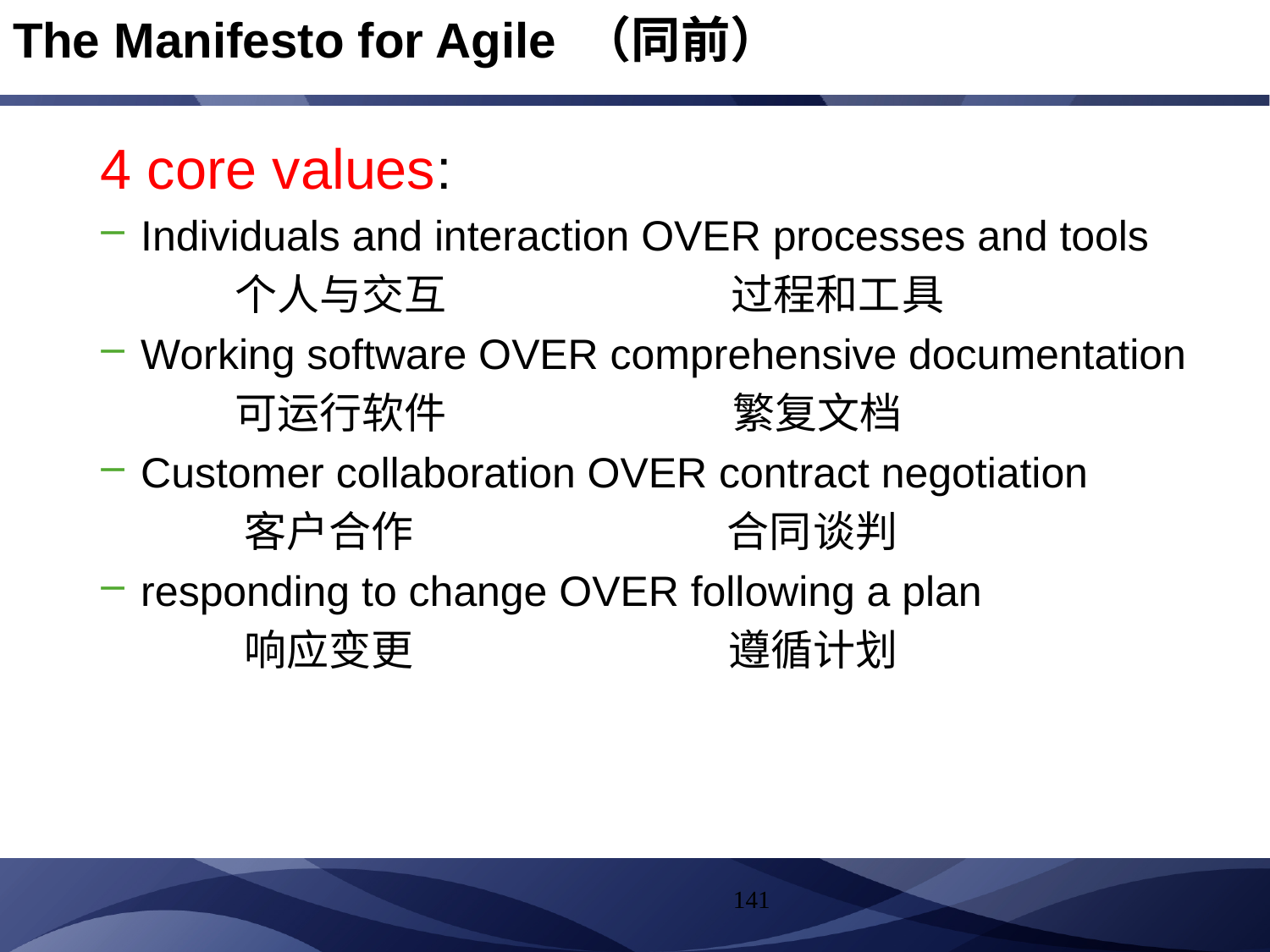

The Manifesto for Agile （同前）
    4 core values:
Individuals and interaction OVER processes and tools
             个人与交互                              过程和工具
Working software OVER comprehensive documentation
             可运行软件                              繁复文档
Customer collaboration OVER contract negotiation
              客户合作                                 合同谈判
responding to change OVER following a plan
              响应变更                                 遵循计划
141